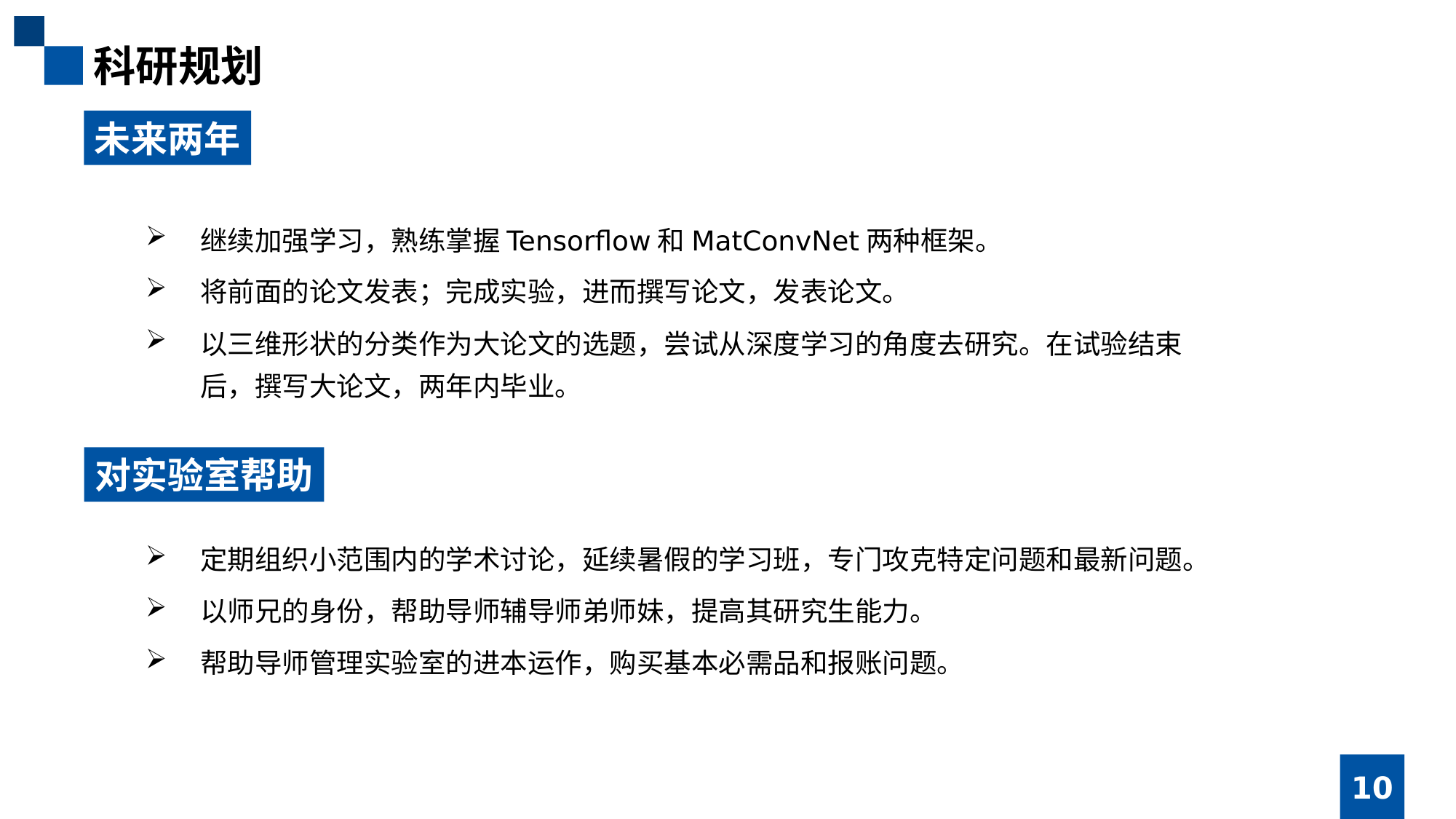

科研规划
未来两年
继续加强学习，熟练掌握Tensorflow和MatConvNet两种框架。
将前面的论文发表；完成实验，进而撰写论文，发表论文。
以三维形状的分类作为大论文的选题，尝试从深度学习的角度去研究。在试验结束后，撰写大论文，两年内毕业。
对实验室帮助
定期组织小范围内的学术讨论，延续暑假的学习班，专门攻克特定问题和最新问题。
以师兄的身份，帮助导师辅导师弟师妹，提高其研究生能力。
帮助导师管理实验室的进本运作，购买基本必需品和报账问题。
10